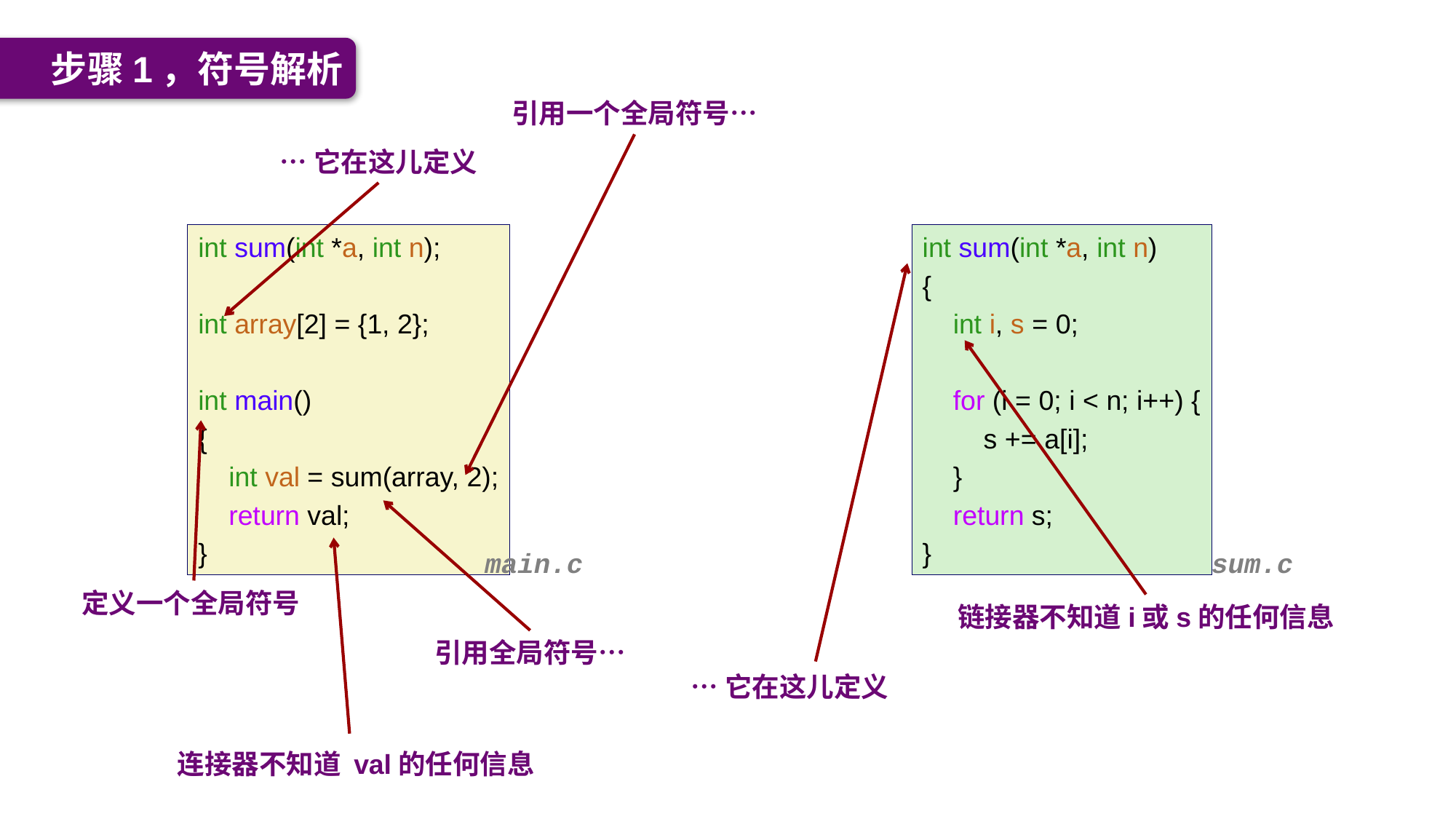

步骤1，符号解析
引用一个全局符号…
…它在这儿定义
int sum(int *a, int n);

int array[2] = {1, 2};

int main()
{
    int val = sum(array, 2);
    return val;
}
int sum(int *a, int n)
{
    int i, s = 0;

    for (i = 0; i < n; i++) {
        s += a[i];
    }
    return s;
}
…它在这儿定义
链接器不知道i或s的任何信息
定义一个全局符号

引用全局符号…
连接器不知道 val的任何信息
main.c
sum.c